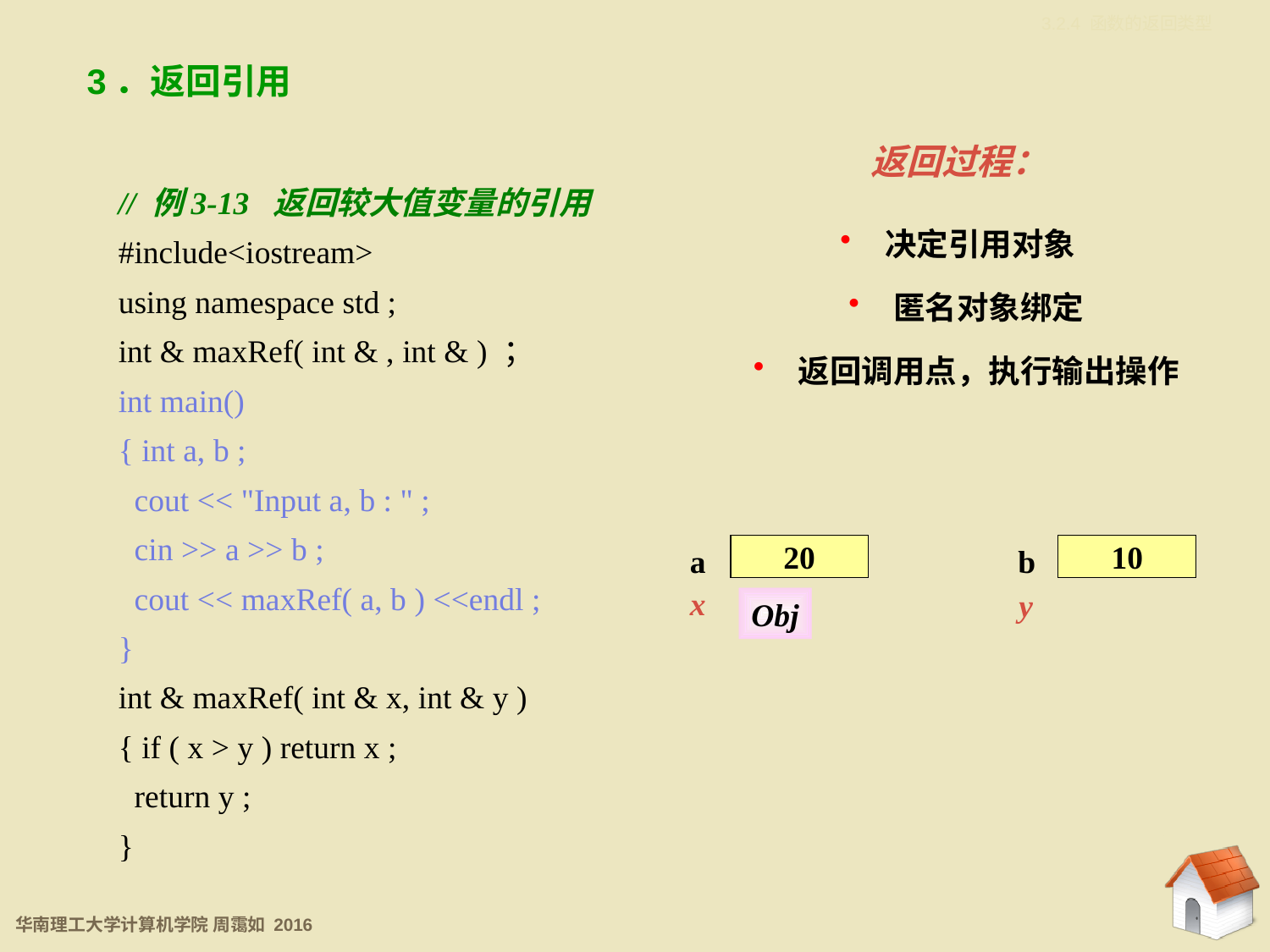

3.2.4 函数的返回类型
3．返回引用
返回过程：
// 例3-13  返回较大值变量的引用
#include<iostream>
using namespace std ;
int & maxRef( int & , int & ) ；
int main()
{ int a, b ;
  cout << "Input a, b : " ;
  cin >> a >> b ;
  cout << maxRef( a, b ) <<endl ;
}
int & maxRef( int & x, int & y )
{ if ( x > y ) return x ;
  return y ;
}
 决定引用对象
 匿名对象绑定
 返回调用点，执行输出操作
a
20
b
10
x
y
Obj